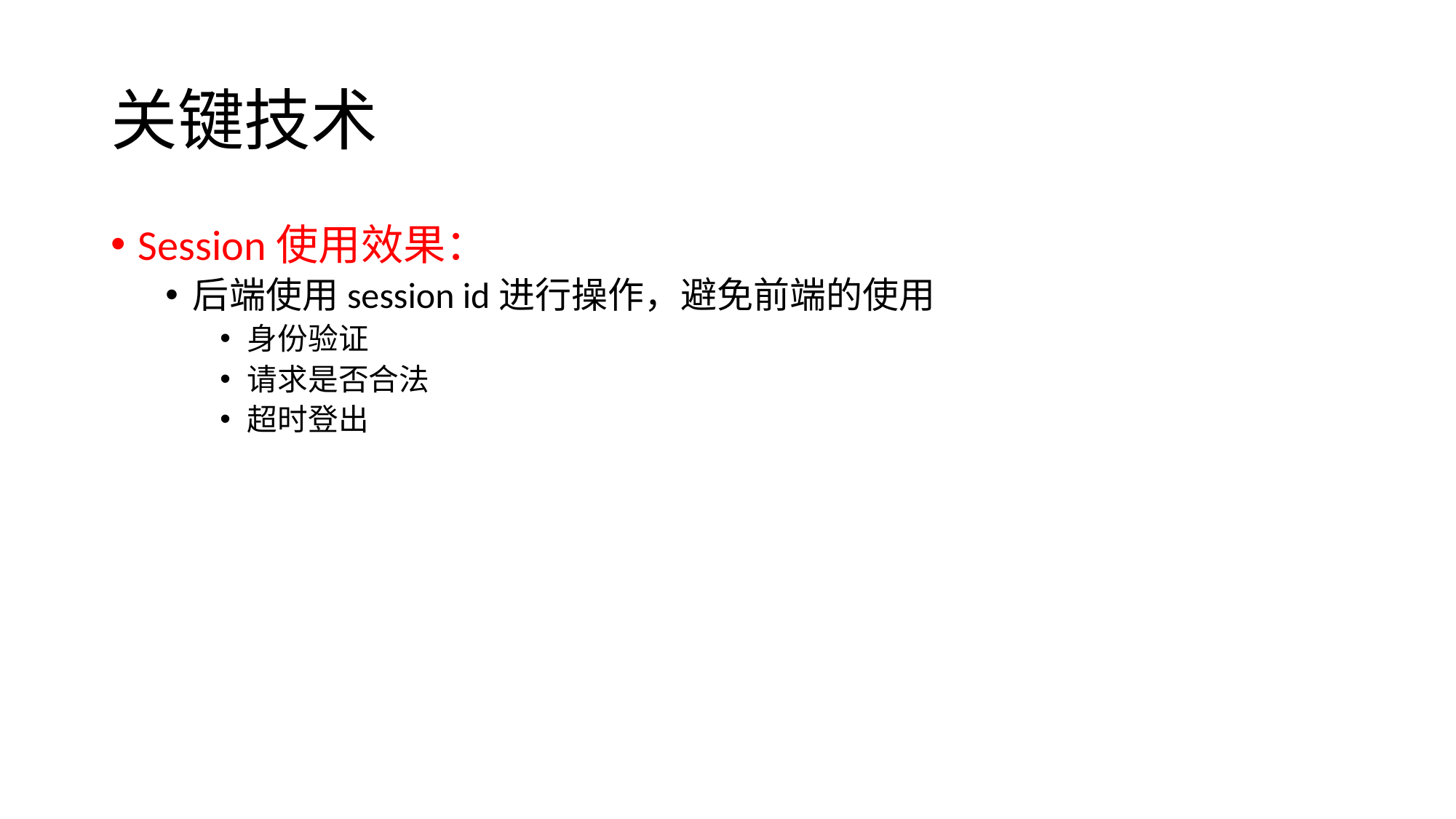

# 关键技术
Session使用效果：
后端使用session id进行操作，避免前端的使用
身份验证
请求是否合法
超时登出